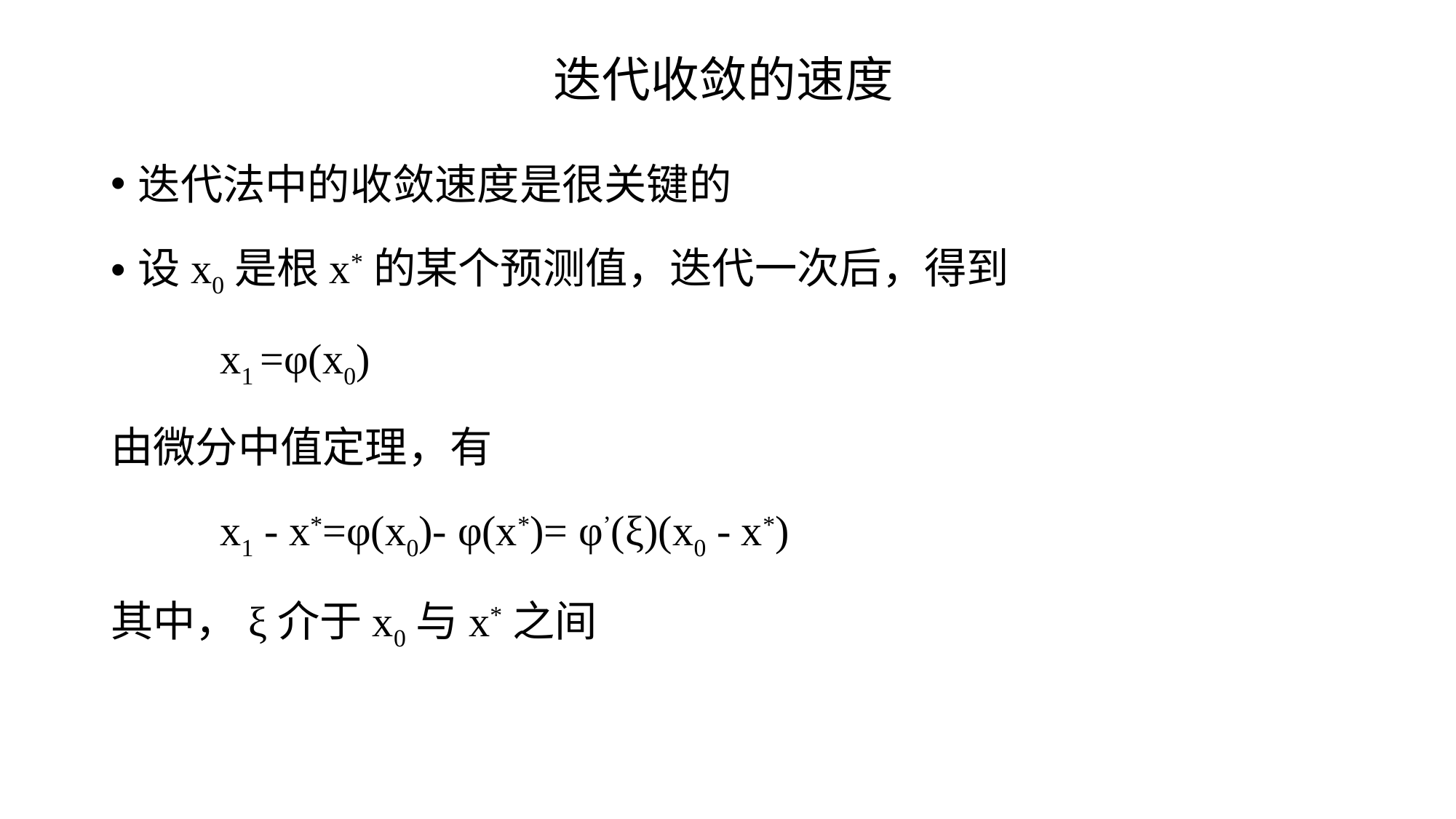

# 迭代收敛的速度
迭代法中的收敛速度是很关键的
设x0是根x*的某个预测值，迭代一次后，得到
	x1 =φ(x0)
由微分中值定理，有
	x1 - x*=φ(x0)- φ(x*)= φ’(ξ)(x0 - x*)
其中，ξ介于x0与x*之间